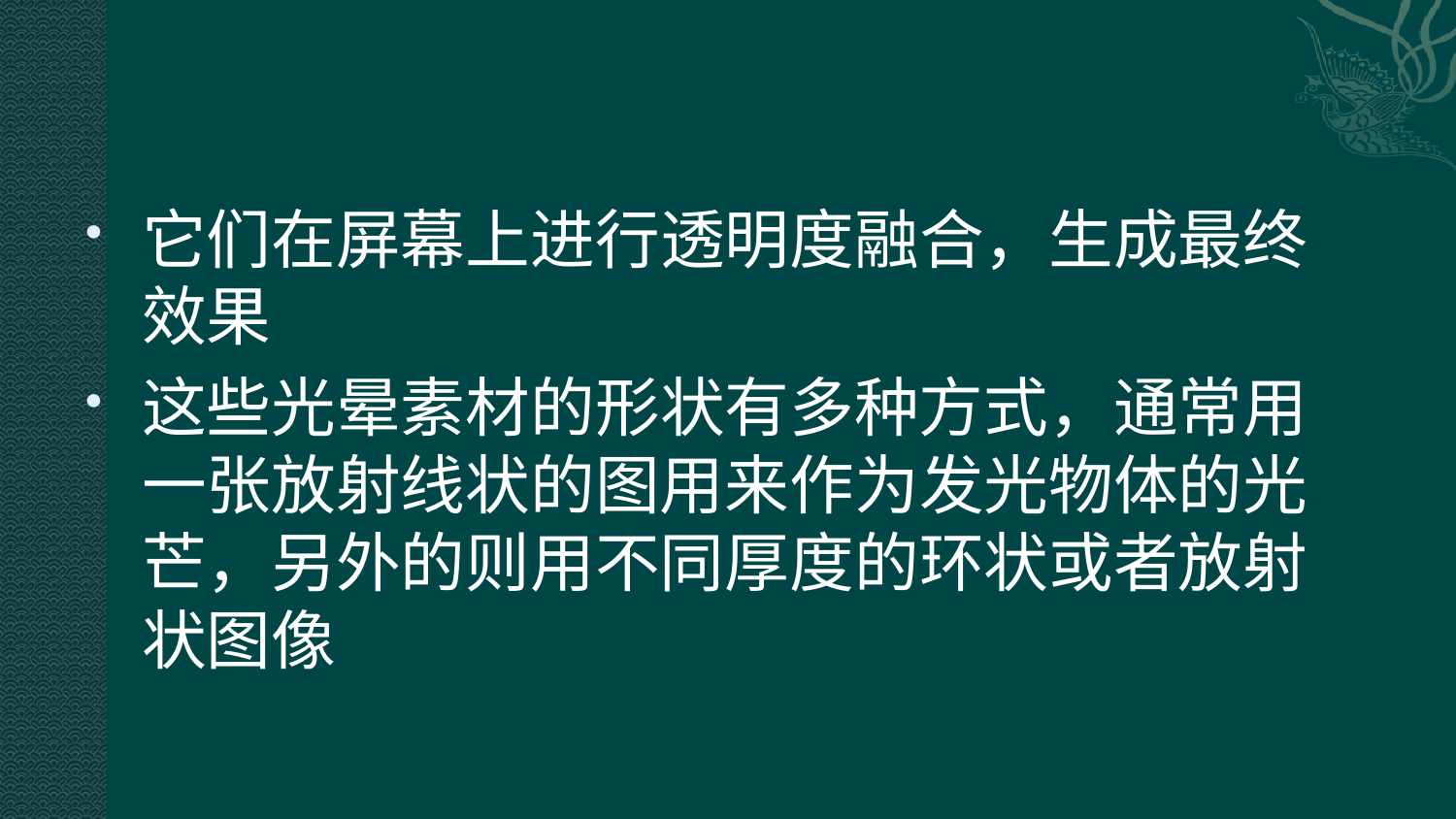

#
它们在屏幕上进行透明度融合，生成最终效果
这些光晕素材的形状有多种方式，通常用一张放射线状的图用来作为发光物体的光芒，另外的则用不同厚度的环状或者放射状图像